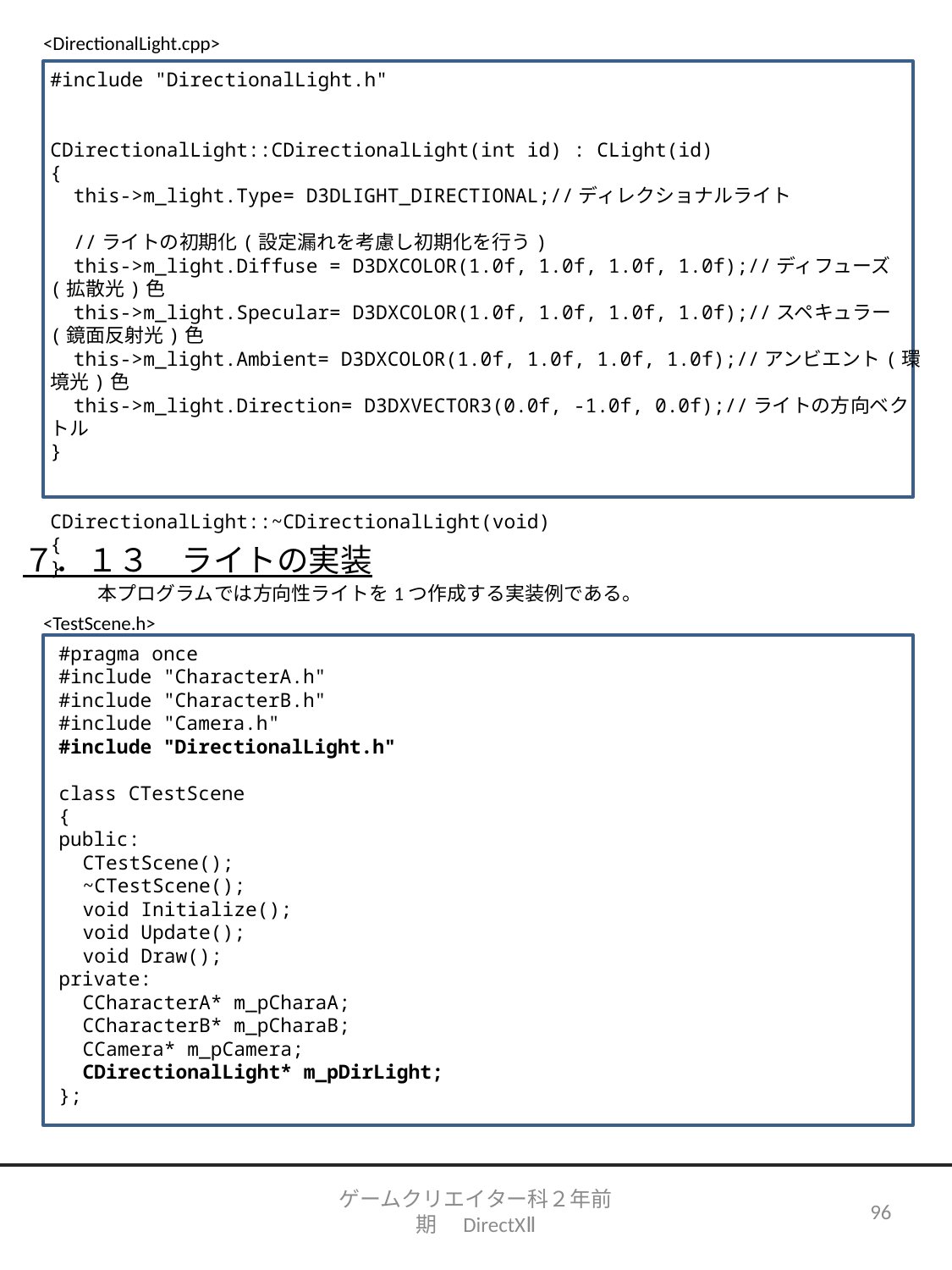

<DirectionalLight.cpp>
#include "DirectionalLight.h"

CDirectionalLight::CDirectionalLight(int id) : CLight(id)
{
  this->m_light.Type= D3DLIGHT_DIRECTIONAL;//ディレクショナルライト

  //ライトの初期化(設定漏れを考慮し初期化を行う)
  this->m_light.Diffuse = D3DXCOLOR(1.0f, 1.0f, 1.0f, 1.0f);//ディフューズ(拡散光)色
  this->m_light.Specular= D3DXCOLOR(1.0f, 1.0f, 1.0f, 1.0f);//スペキュラー(鏡面反射光)色
  this->m_light.Ambient= D3DXCOLOR(1.0f, 1.0f, 1.0f, 1.0f);//アンビエント(環境光)色
  this->m_light.Direction= D3DXVECTOR3(0.0f, -1.0f, 0.0f);//ライトの方向ベクトル
}

CDirectionalLight::~CDirectionalLight(void)
{
}

７．１３　ライトの実装
　本プログラムでは方向性ライトを1つ作成する実装例である。
<TestScene.h>

#pragma once
#include "CharacterA.h"
#include "CharacterB.h"
#include "Camera.h"
#include "DirectionalLight.h"

class CTestScene
{
public:
　CTestScene();
　~CTestScene();
　void Initialize();
　void Update();
　void Draw();
private:
　CCharacterA* m_pCharaA;
　CCharacterB* m_pCharaB;
　CCamera* m_pCamera;
　CDirectionalLight* m_pDirLight;
};
ゲームクリエイター科２年前期　DirectXⅡ
96